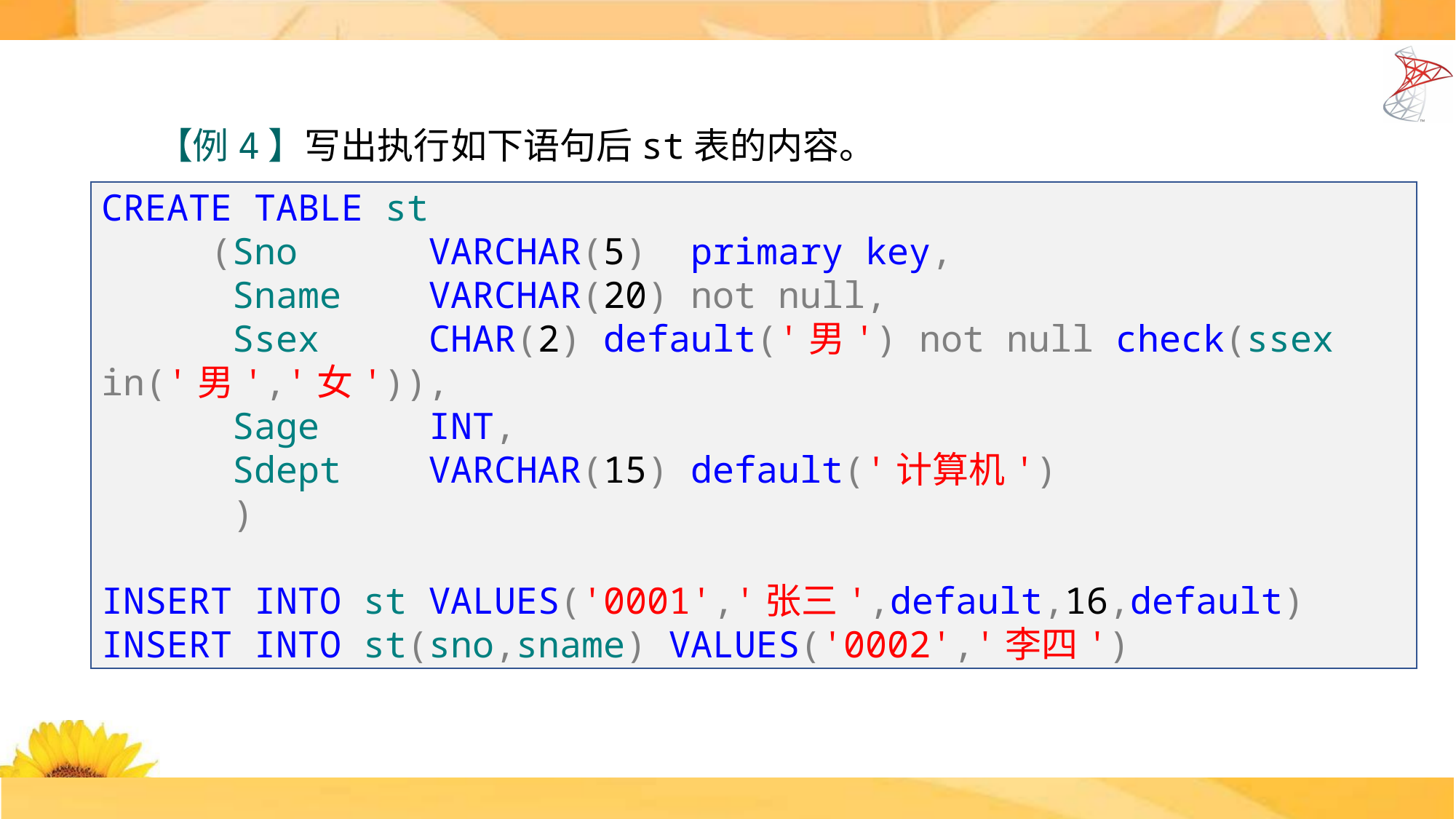

【例4】写出执行如下语句后st表的内容。
CREATE TABLE st
     (Sno      VARCHAR(5)  primary key,
      Sname    VARCHAR(20) not null,
      Ssex     CHAR(2) default('男') not null check(ssex in('男','女')),
      Sage     INT,
      Sdept    VARCHAR(15) default('计算机')
      )

INSERT INTO st VALUES('0001','张三',default,16,default)
INSERT INTO st(sno,sname) VALUES('0002','李四')